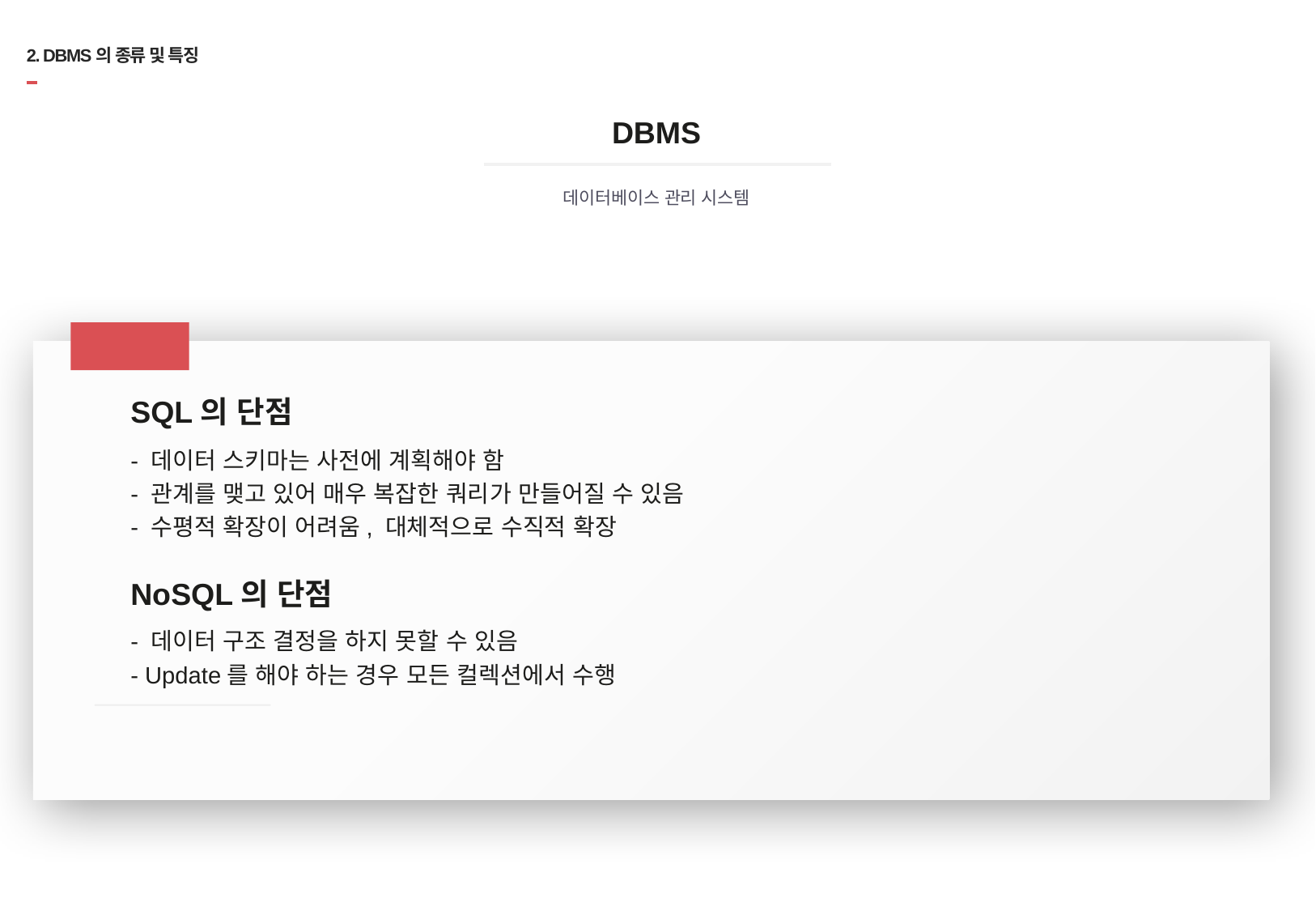

# 2. DBMS의 종류 및 특징
DBMS
데이터베이스 관리 시스템
비교

SQL의 단점

- 데이터 스키마는 사전에 계획해야 함
- 관계를 맺고 있어 매우 복잡한 쿼리가 만들어질 수 있음
- 수평적 확장이 어려움, 대체적으로 수직적 확장
NoSQL의 단점
- 데이터 구조 결정을 하지 못할 수 있음
- Update를 해야 하는 경우 모든 컬렉션에서 수행